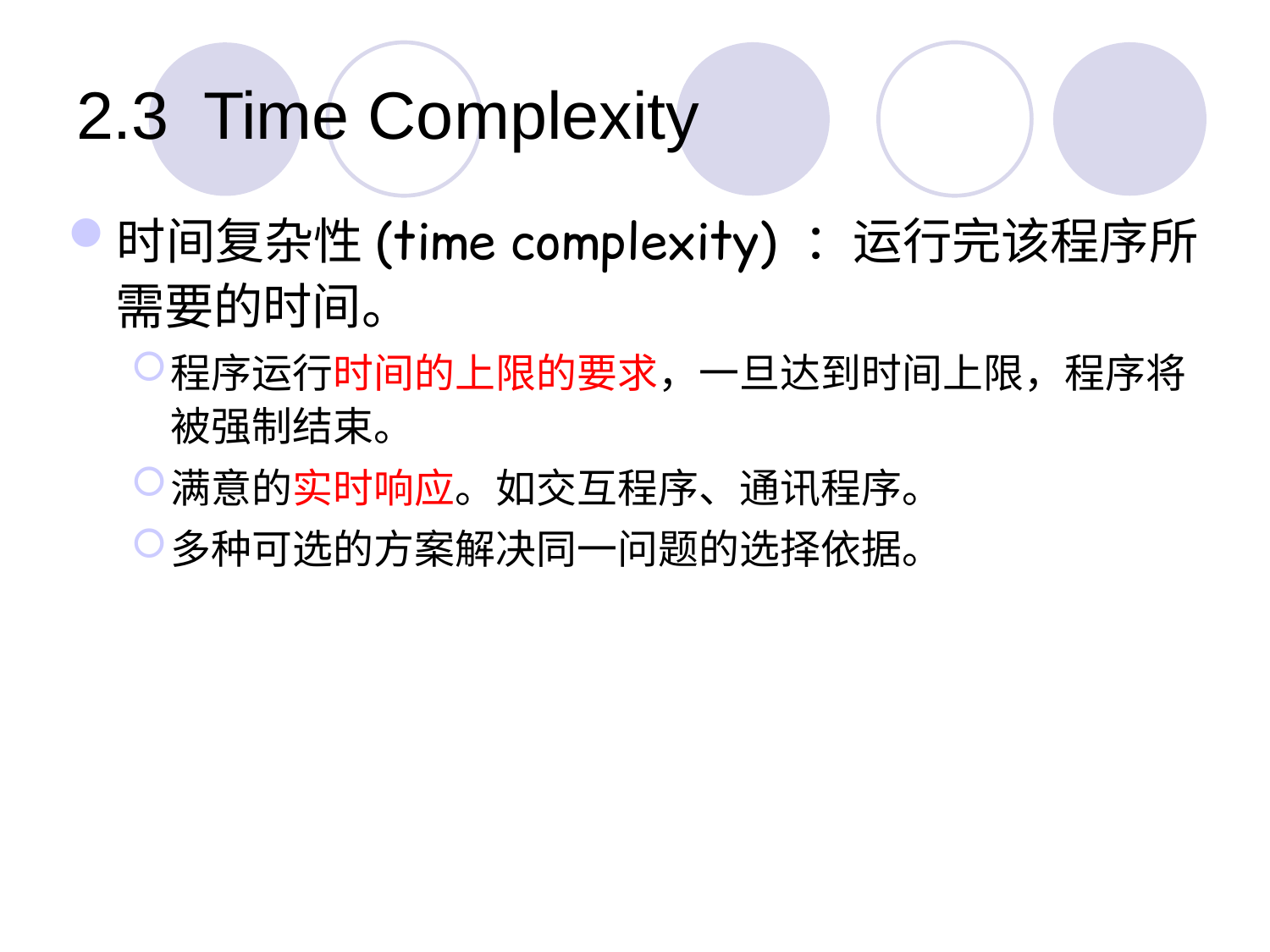

# 2.3	Time Complexity
时间复杂性(time complexity) ：运行完该程序所需要的时间。
程序运行时间的上限的要求，一旦达到时间上限，程序将被强制结束。
满意的实时响应。如交互程序、通讯程序。
多种可选的方案解决同一问题的选择依据。

25